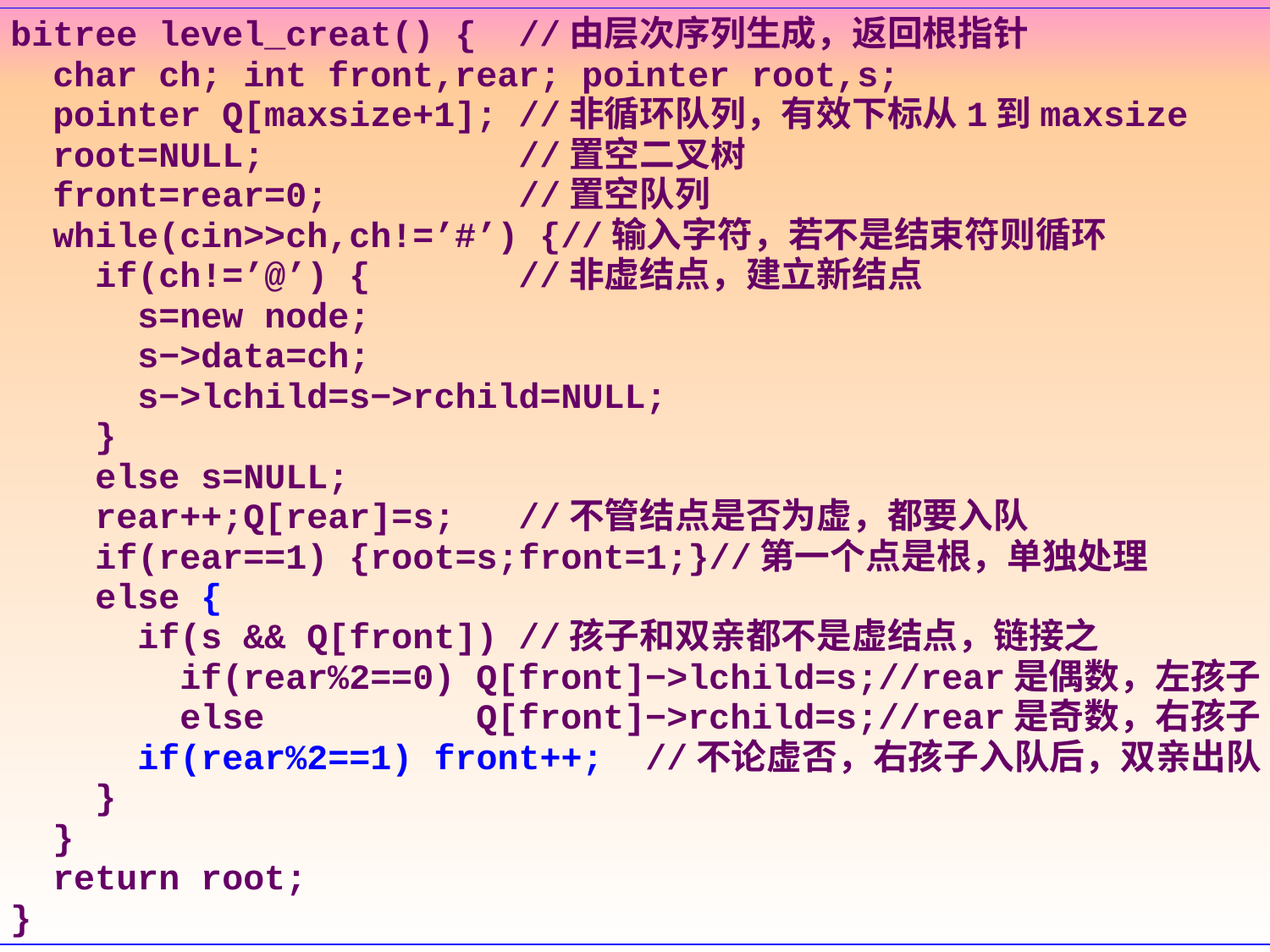

bitree level_creat() {	//由层次序列生成，返回根指针
  char ch; int front,rear; pointer root,s;
  pointer Q[maxsize+1];	//非循环队列，有效下标从1到maxsize
  root=NULL;		//置空二叉树
  front=rear=0;		//置空队列
  while(cin>>ch,ch!=’#’) {//输入字符，若不是结束符则循环
    if(ch!=’@’) {		//非虚结点，建立新结点
      s=new node;
      s−>data=ch;
      s−>lchild=s−>rchild=NULL;
    }
    else s=NULL;
    rear++;Q[rear]=s; 	//不管结点是否为虚，都要入队
    if(rear==1) {root=s;front=1;}//第一个点是根，单独处理
    else {
      if(s && Q[front])	//孩子和双亲都不是虚结点，链接之
        if(rear%2==0) Q[front]−>lchild=s;//rear是偶数，左孩子
        else          Q[front]−>rchild=s;//rear是奇数，右孩子
      if(rear%2==1) front++;	//不论虚否，右孩子入队后，双亲出队
    }
  }
  return root;
}